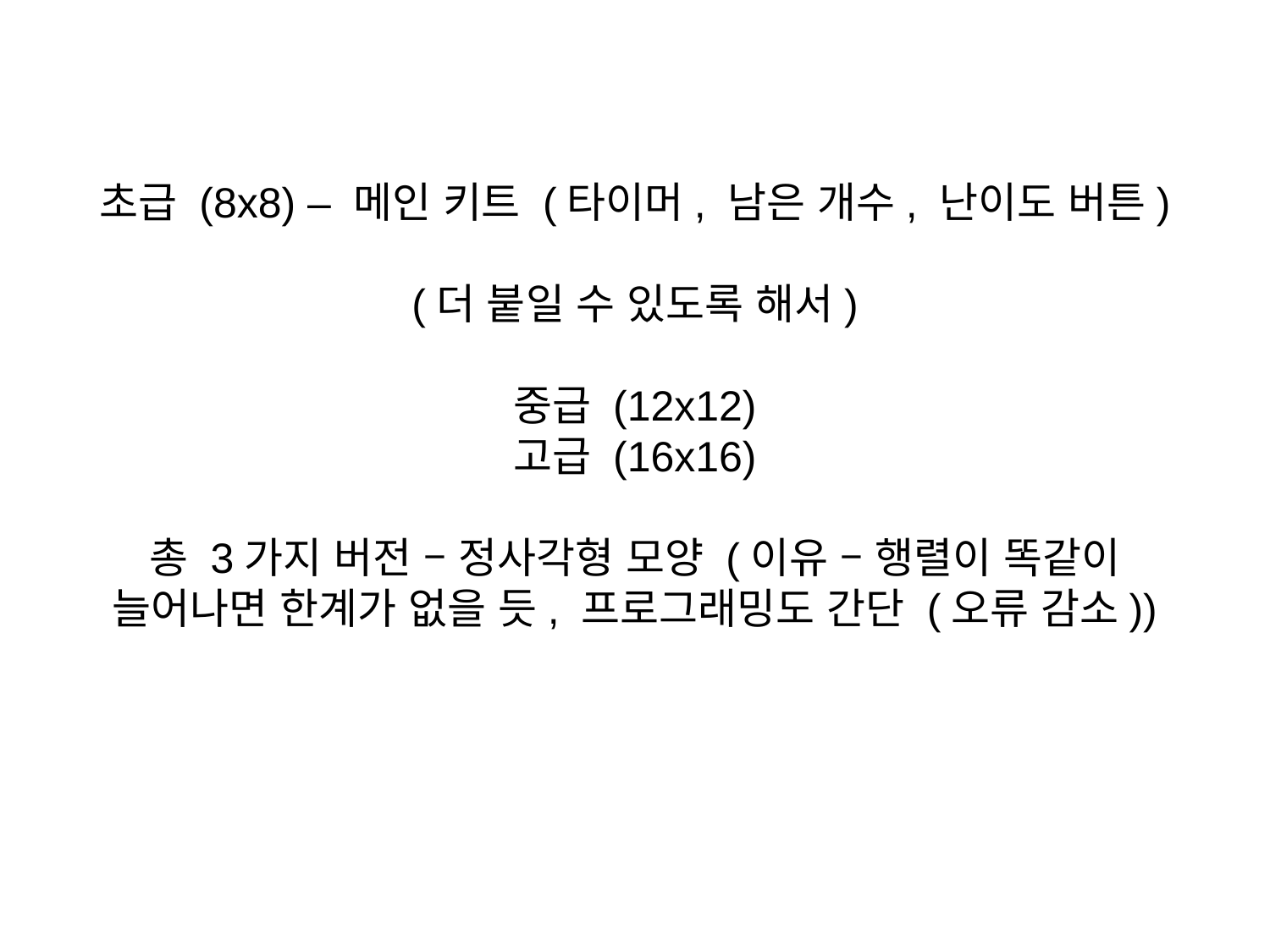

초급 (8x8) – 메인 키트 (타이머, 남은 개수, 난이도 버튼)

(더 붙일 수 있도록 해서)

중급 (12x12)
고급 (16x16)

총 3가지 버전 – 정사각형 모양 (이유 – 행렬이 똑같이 늘어나면 한계가 없을 듯, 프로그래밍도 간단 (오류 감소))